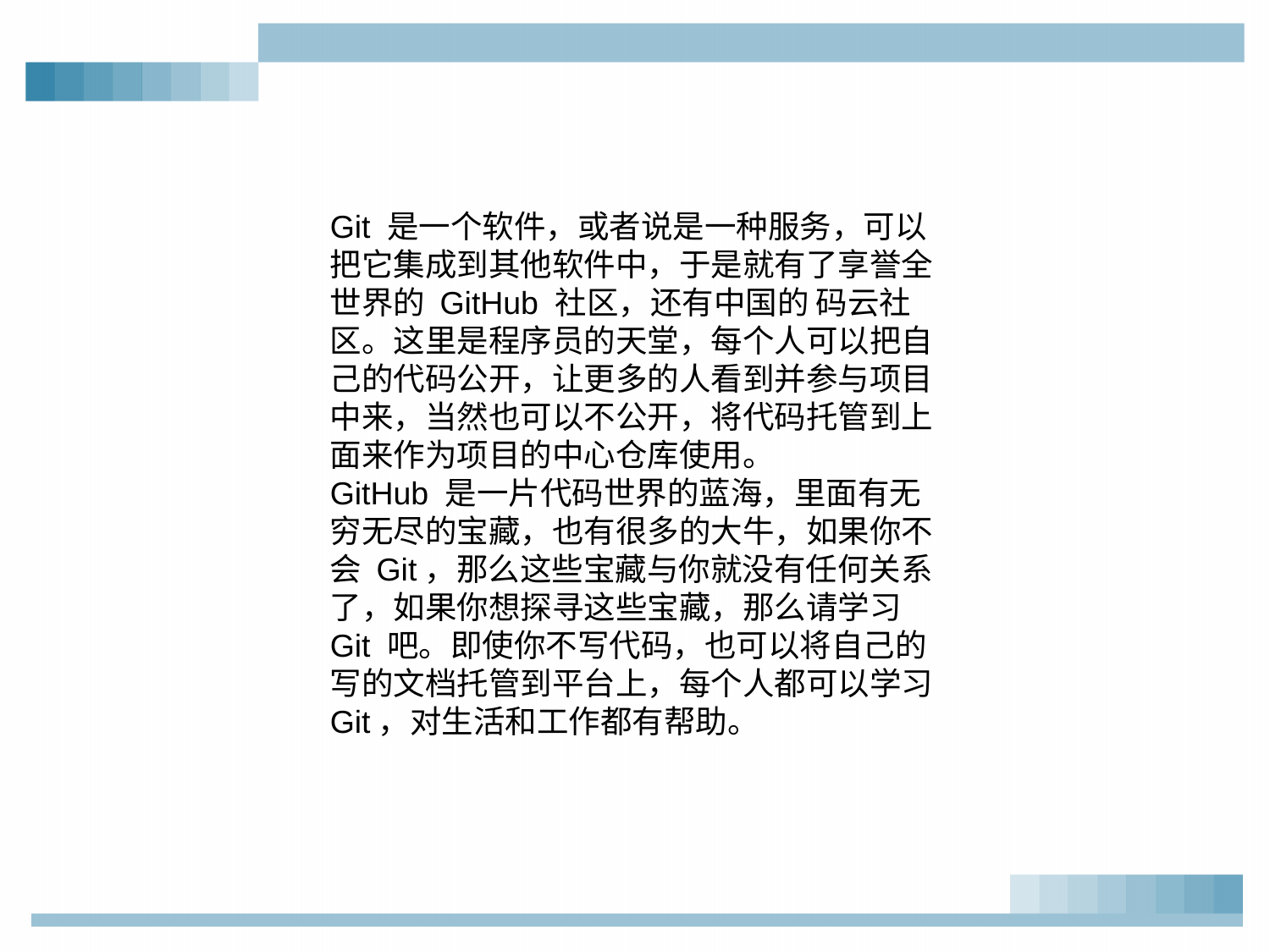

Git 是一个软件，或者说是一种服务，可以把它集成到其他软件中，于是就有了享誉全世界的 GitHub 社区，还有中国的 码云社区。这里是程序员的天堂，每个人可以把自己的代码公开，让更多的人看到并参与项目中来，当然也可以不公开，将代码托管到上面来作为项目的中心仓库使用。
GitHub 是一片代码世界的蓝海，里面有无穷无尽的宝藏，也有很多的大牛，如果你不会 Git，那么这些宝藏与你就没有任何关系了，如果你想探寻这些宝藏，那么请学习 Git 吧。即使你不写代码，也可以将自己的写的文档托管到平台上，每个人都可以学习 Git，对生活和工作都有帮助。